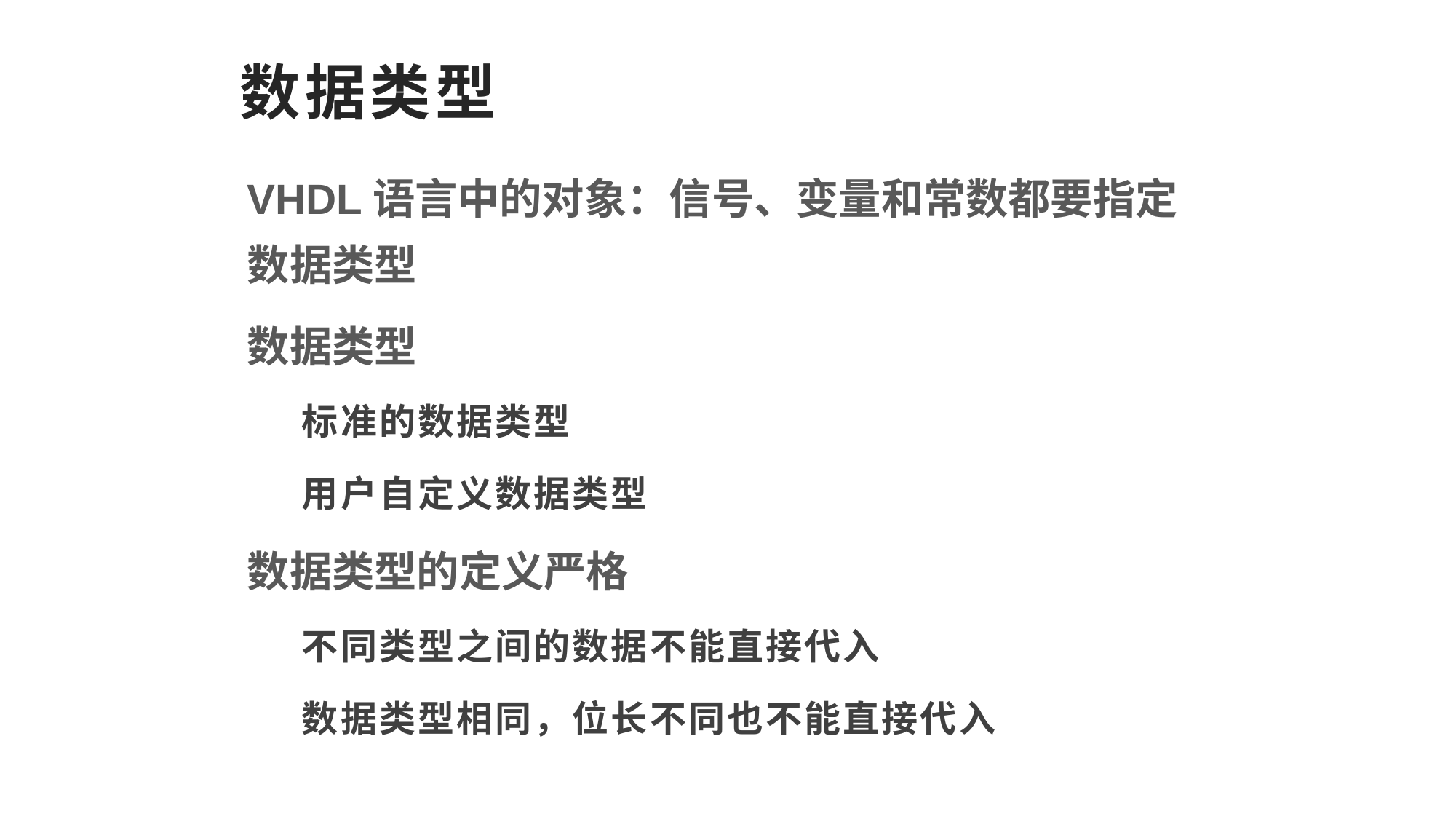

# 数据类型
VHDL语言中的对象：信号、变量和常数都要指定数据类型
数据类型
标准的数据类型
用户自定义数据类型
数据类型的定义严格
不同类型之间的数据不能直接代入
数据类型相同，位长不同也不能直接代入